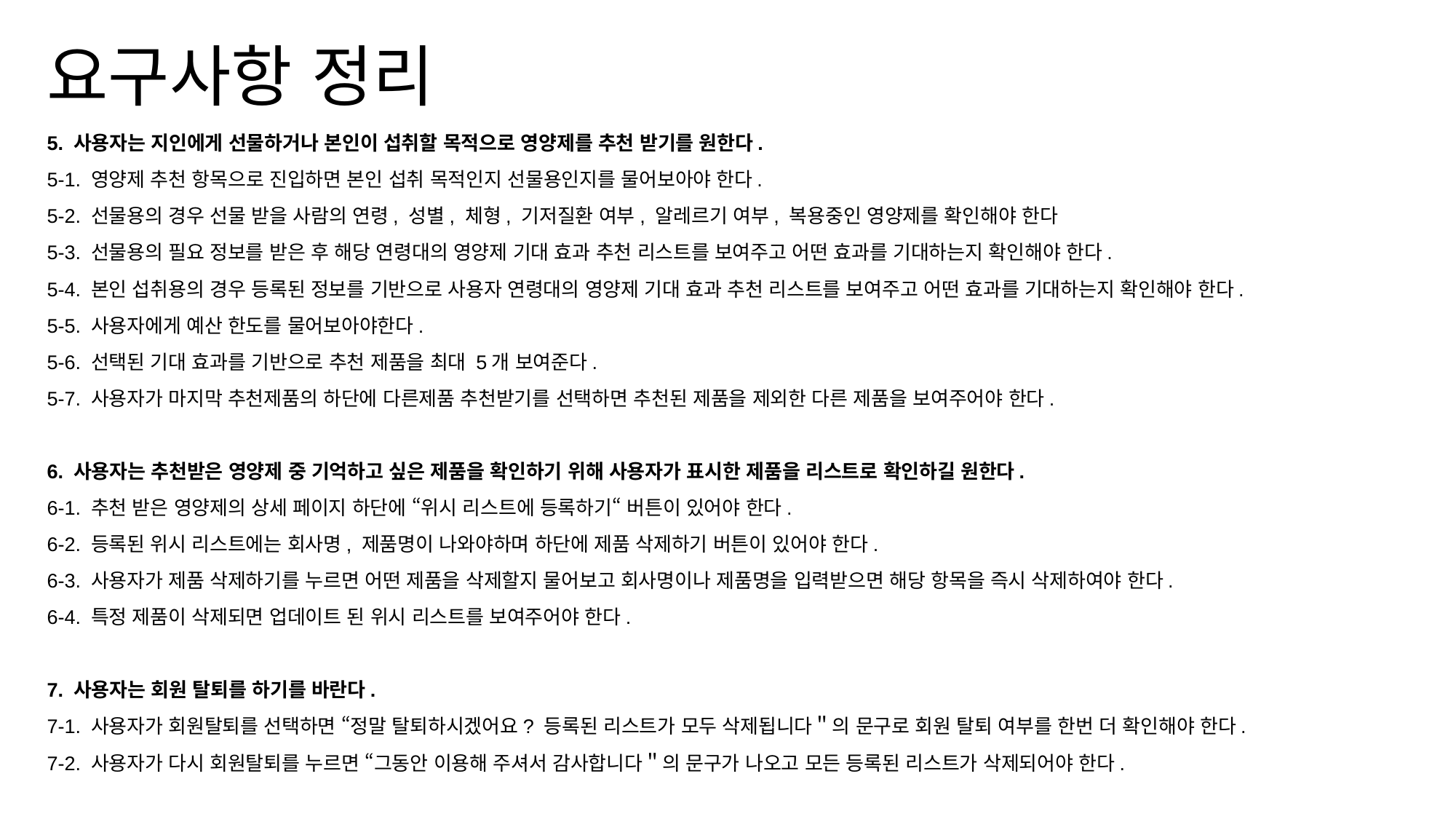

# 요구사항 정리
5. 사용자는 지인에게 선물하거나 본인이 섭취할 목적으로 영양제를 추천 받기를 원한다.
5-1. 영양제 추천 항목으로 진입하면 본인 섭취 목적인지 선물용인지를 물어보아야 한다.
5-2. 선물용의 경우 선물 받을 사람의 연령, 성별, 체형, 기저질환 여부, 알레르기 여부, 복용중인 영양제를 확인해야 한다
5-3. 선물용의 필요 정보를 받은 후 해당 연령대의 영양제 기대 효과 추천 리스트를 보여주고 어떤 효과를 기대하는지 확인해야 한다.
5-4. 본인 섭취용의 경우 등록된 정보를 기반으로 사용자 연령대의 영양제 기대 효과 추천 리스트를 보여주고 어떤 효과를 기대하는지 확인해야 한다.
5-5. 사용자에게 예산 한도를 물어보아야한다.
5-6. 선택된 기대 효과를 기반으로 추천 제품을 최대 5개 보여준다.
5-7. 사용자가 마지막 추천제품의 하단에 다른제품 추천받기를 선택하면 추천된 제품을 제외한 다른 제품을 보여주어야 한다.

6. 사용자는 추천받은 영양제 중 기억하고 싶은 제품을 확인하기 위해 사용자가 표시한 제품을 리스트로 확인하길 원한다.
6-1. 추천 받은 영양제의 상세 페이지 하단에 “위시 리스트에 등록하기“ 버튼이 있어야 한다.
6-2. 등록된 위시 리스트에는 회사명, 제품명이 나와야하며 하단에 제품 삭제하기 버튼이 있어야 한다.
6-3. 사용자가 제품 삭제하기를 누르면 어떤 제품을 삭제할지 물어보고 회사명이나 제품명을 입력받으면 해당 항목을 즉시 삭제하여야 한다.
6-4. 특정 제품이 삭제되면 업데이트 된 위시 리스트를 보여주어야 한다.

7. 사용자는 회원 탈퇴를 하기를 바란다.
7-1. 사용자가 회원탈퇴를 선택하면 “정말 탈퇴하시겠어요? 등록된 리스트가 모두 삭제됩니다＂의 문구로 회원 탈퇴 여부를 한번 더 확인해야 한다.
7-2. 사용자가 다시 회원탈퇴를 누르면 “그동안 이용해 주셔서 감사합니다＂의 문구가 나오고 모든 등록된 리스트가 삭제되어야 한다.